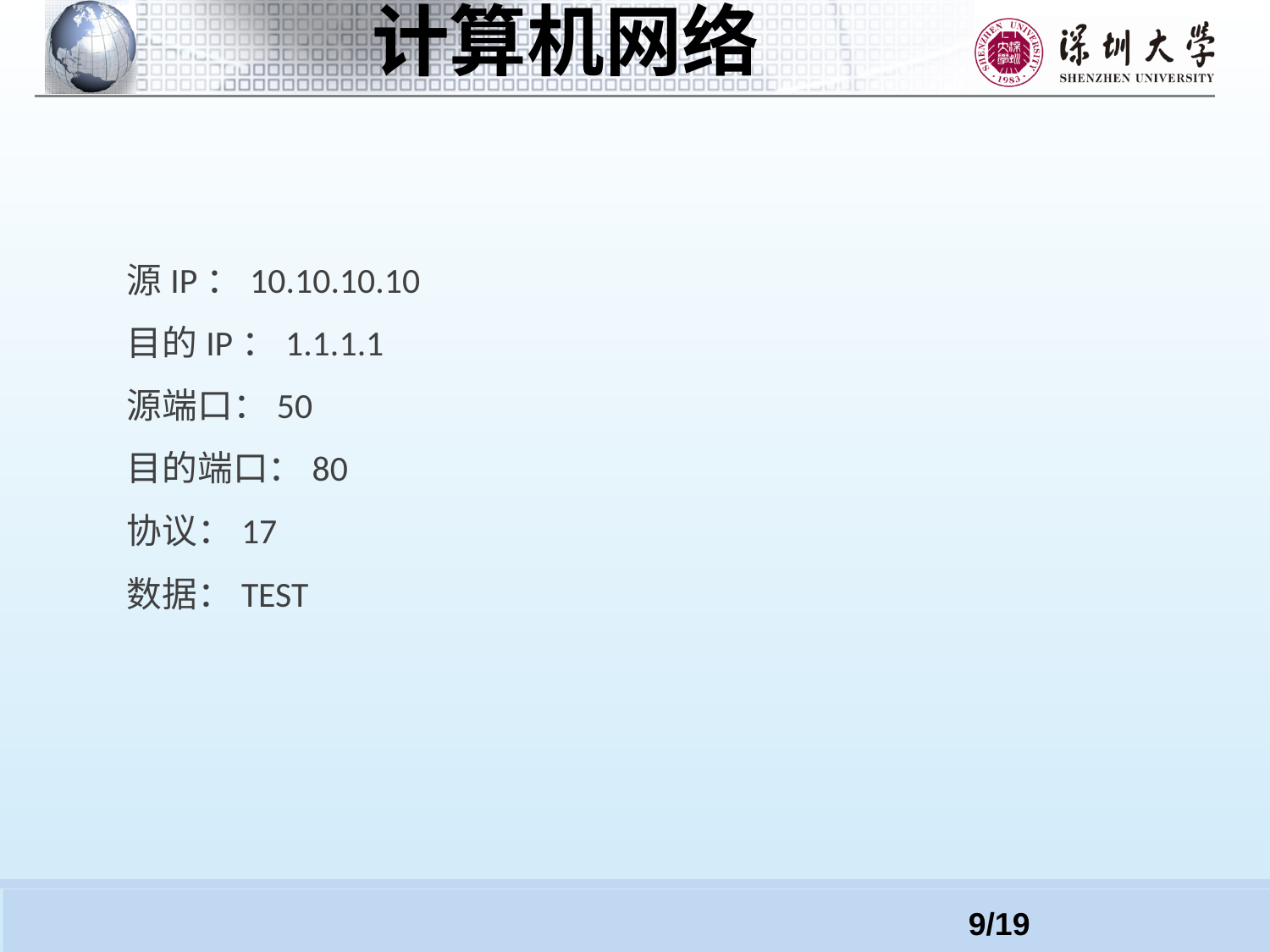

#
源IP：10.10.10.10
目的IP：1.1.1.1
源端口：50
目的端口：80
协议：17
数据：TEST

9/19